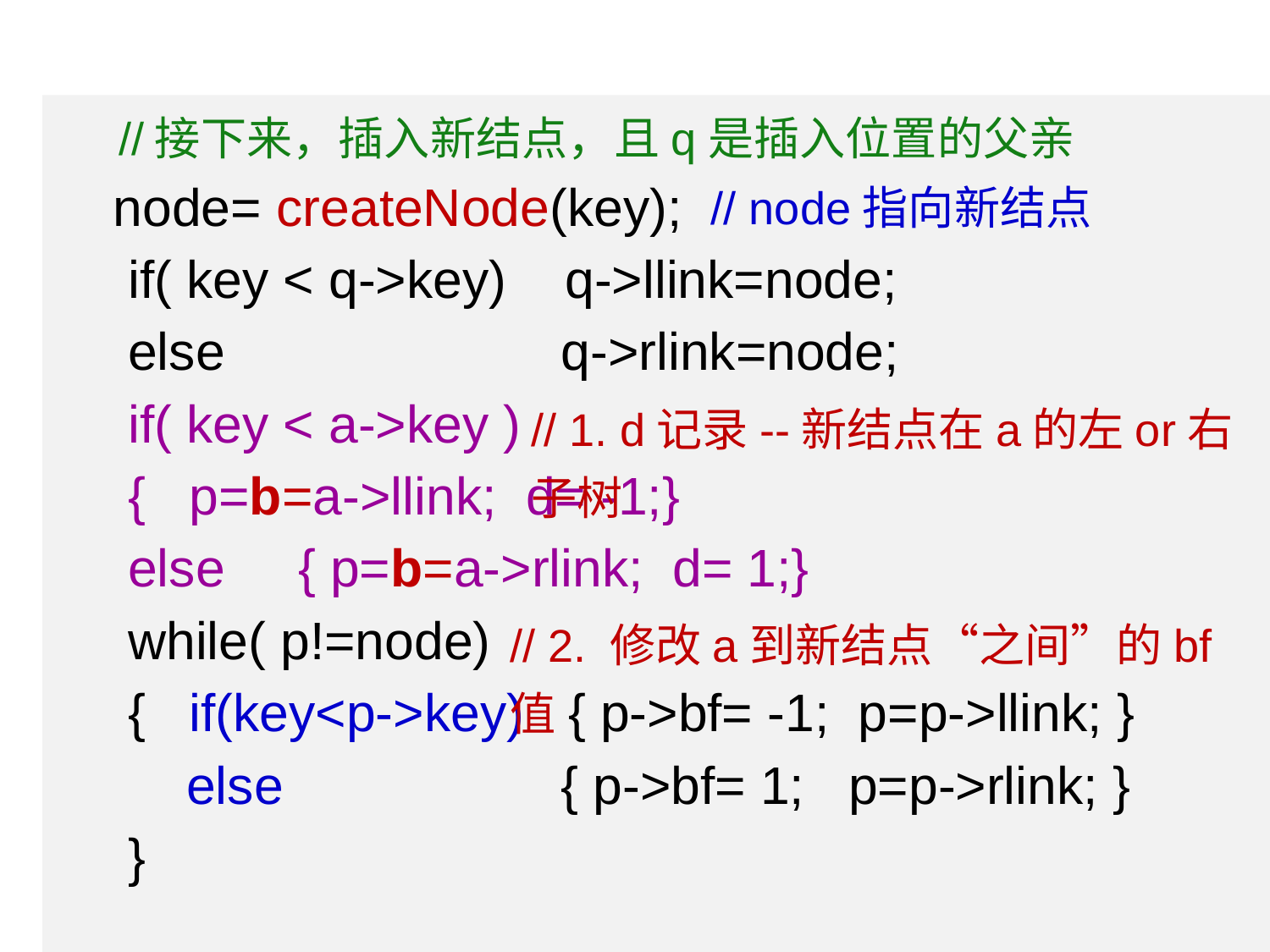

//接下来，插入新结点，且q是插入位置的父亲
    node= createNode(key);
     if( key < q->key)    q->llink=node;
     else                       q->rlink=node;
     if( key < a->key )
     {   p=b=a->llink;  d= -1;}
     else     { p=b=a->rlink;  d= 1;}
     while( p!=node)
     {   if(key<p->key)   { p->bf= -1;  p=p->llink; }
         else                   { p->bf= 1;   p=p->rlink; }
     }

// node指向新结点
// 1. d记录--新结点在a的左or右子树
// 2. 修改a到新结点“之间”的bf值